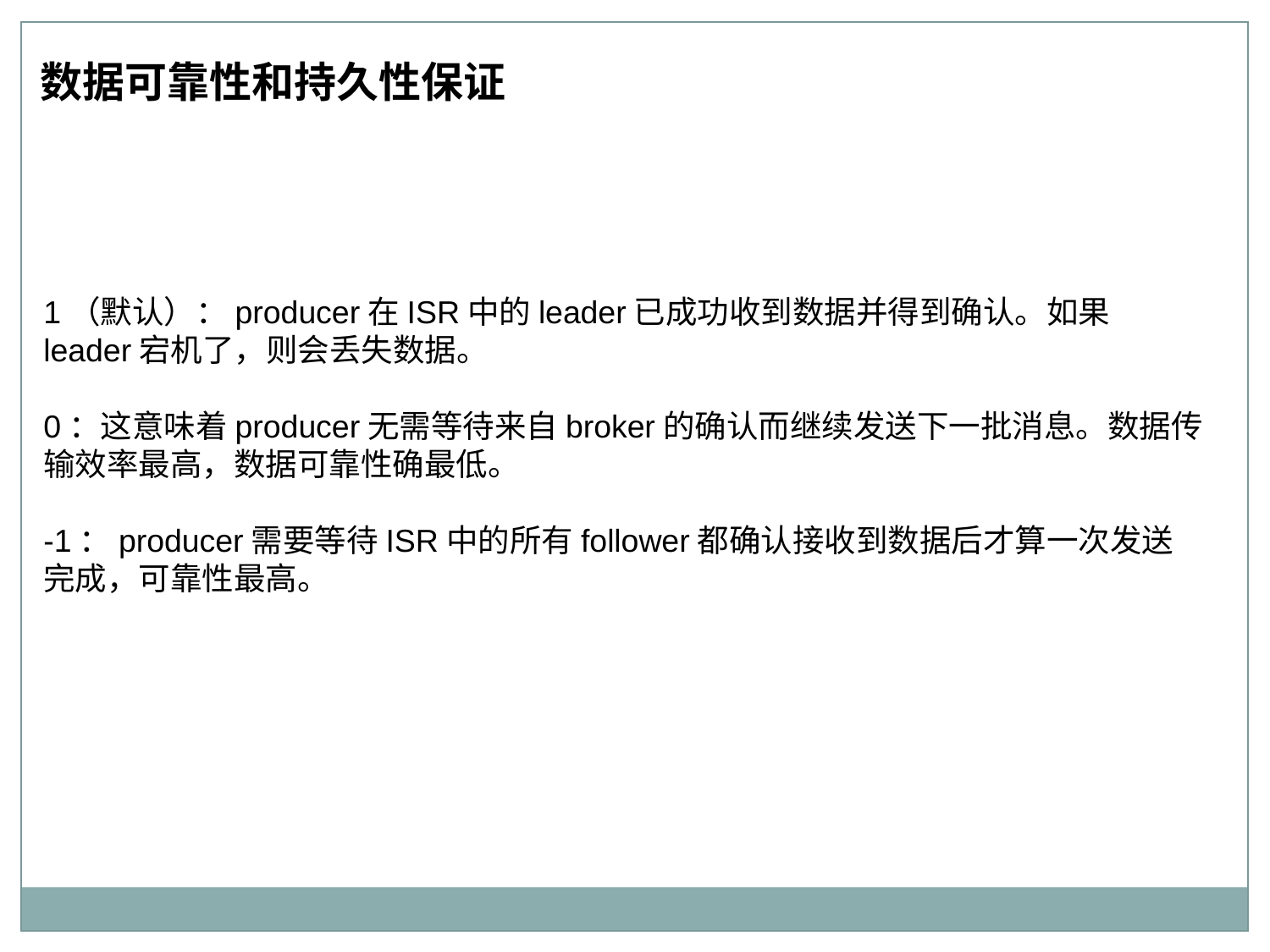

数据可靠性和持久性保证
1（默认）：producer在ISR中的leader已成功收到数据并得到确认。如果leader宕机了，则会丢失数据。

0：这意味着producer无需等待来自broker的确认而继续发送下一批消息。数据传输效率最高，数据可靠性确最低。

-1：producer需要等待ISR中的所有follower都确认接收到数据后才算一次发送完成，可靠性最高。